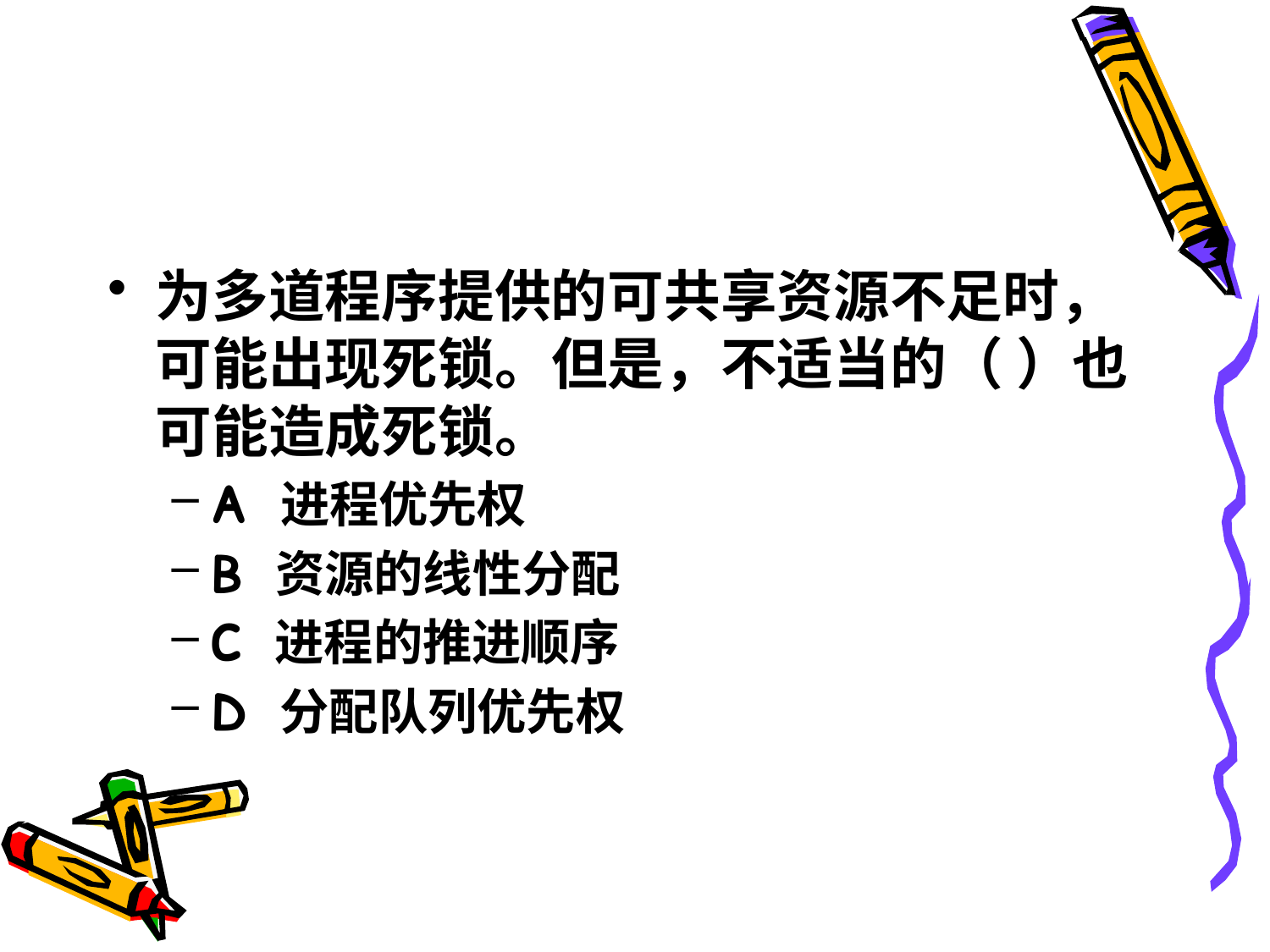

#
为多道程序提供的可共享资源不足时，可能出现死锁。但是，不适当的（ ）也可能造成死锁。
A 进程优先权
B 资源的线性分配
C 进程的推进顺序
D 分配队列优先权